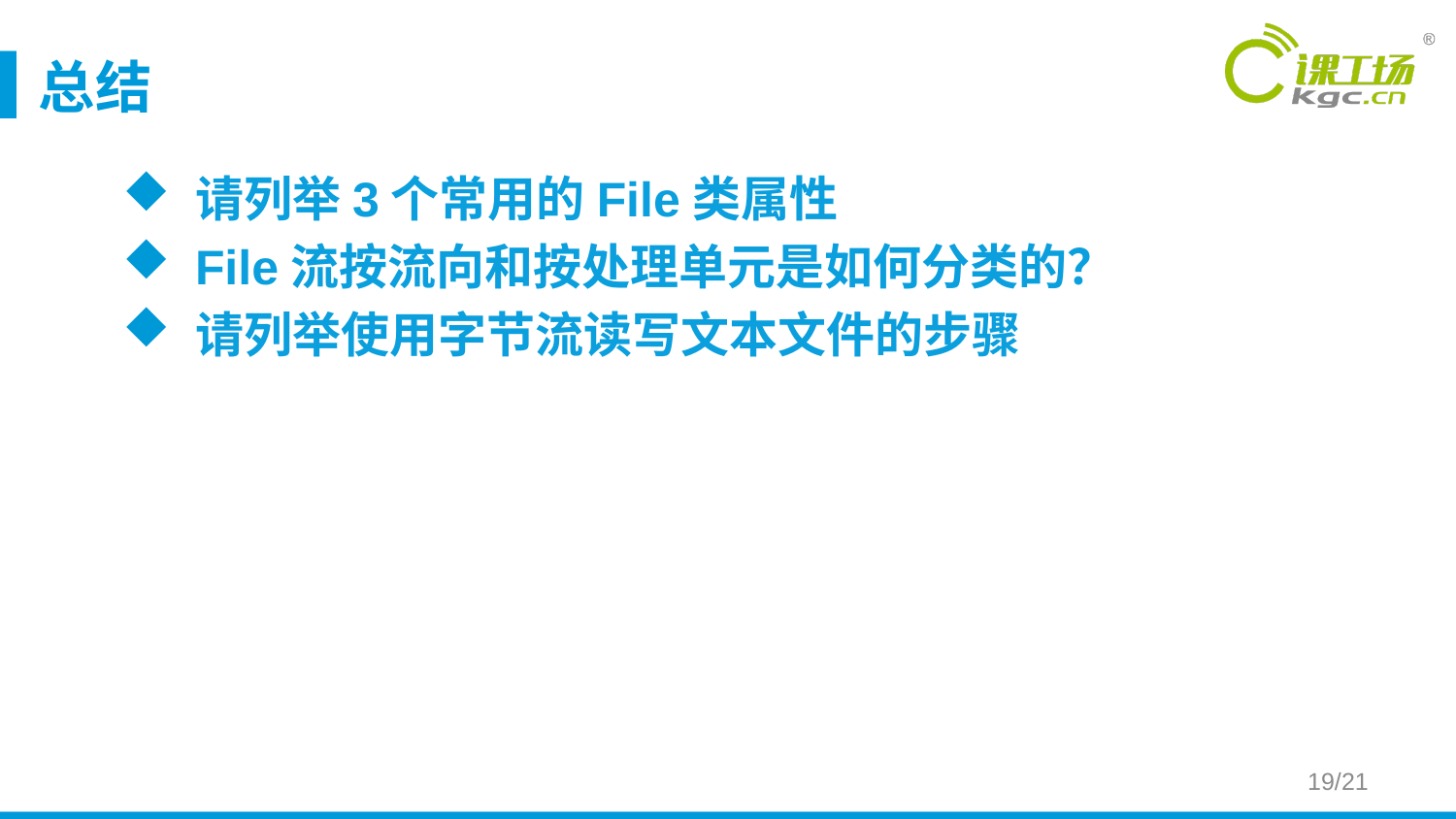

# 总结
请列举3个常用的File类属性
File流按流向和按处理单元是如何分类的？
请列举使用字节流读写文本文件的步骤

19/21